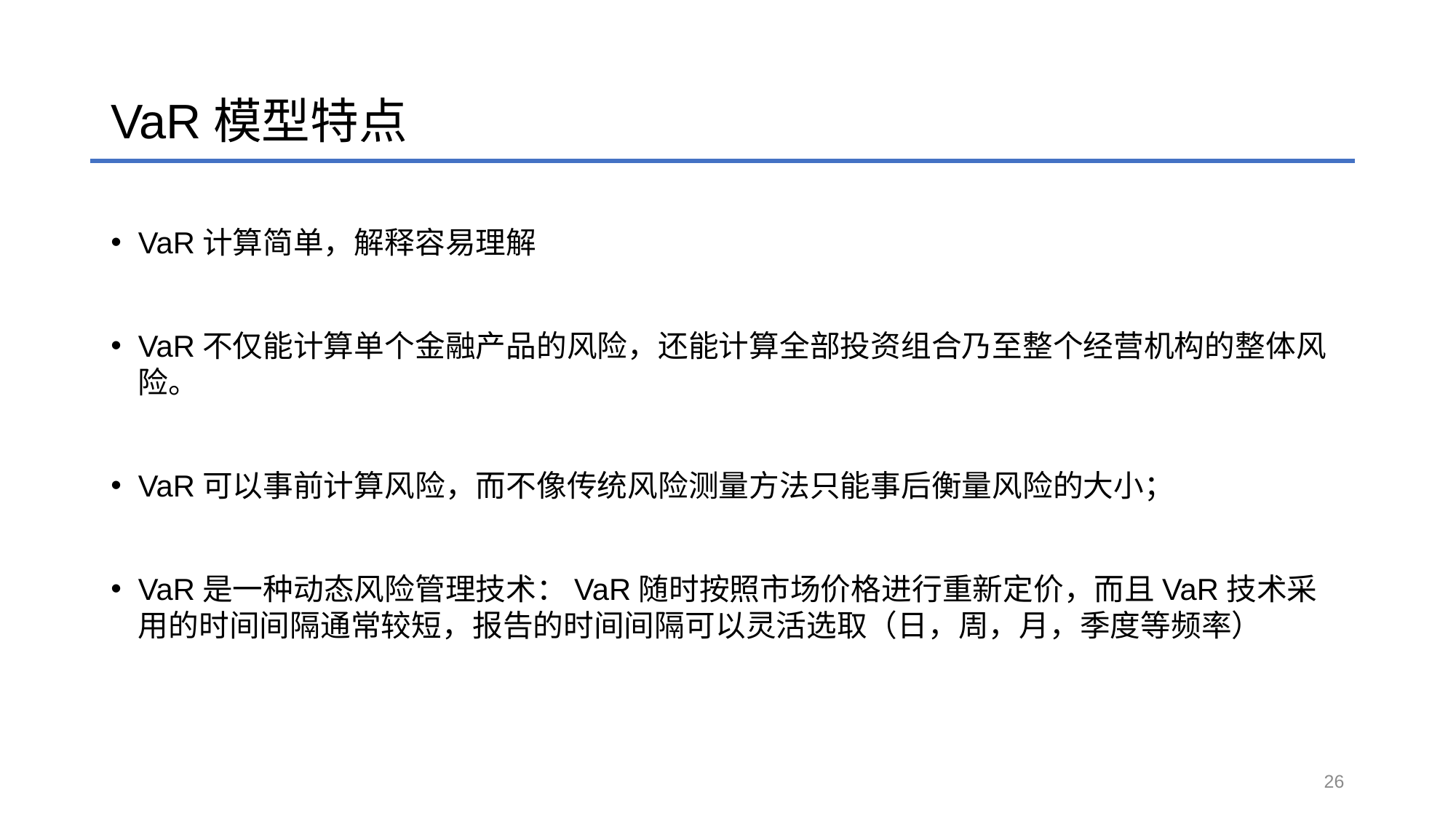

# VaR模型特点
VaR计算简单，解释容易理解

VaR不仅能计算单个金融产品的风险，还能计算全部投资组合乃至整个经营机构的整体风险。

VaR可以事前计算风险，而不像传统风险测量方法只能事后衡量风险的大小；

VaR是一种动态风险管理技术：VaR随时按照市场价格进行重新定价，而且VaR技术采用的时间间隔通常较短，报告的时间间隔可以灵活选取（日，周，月，季度等频率）

26